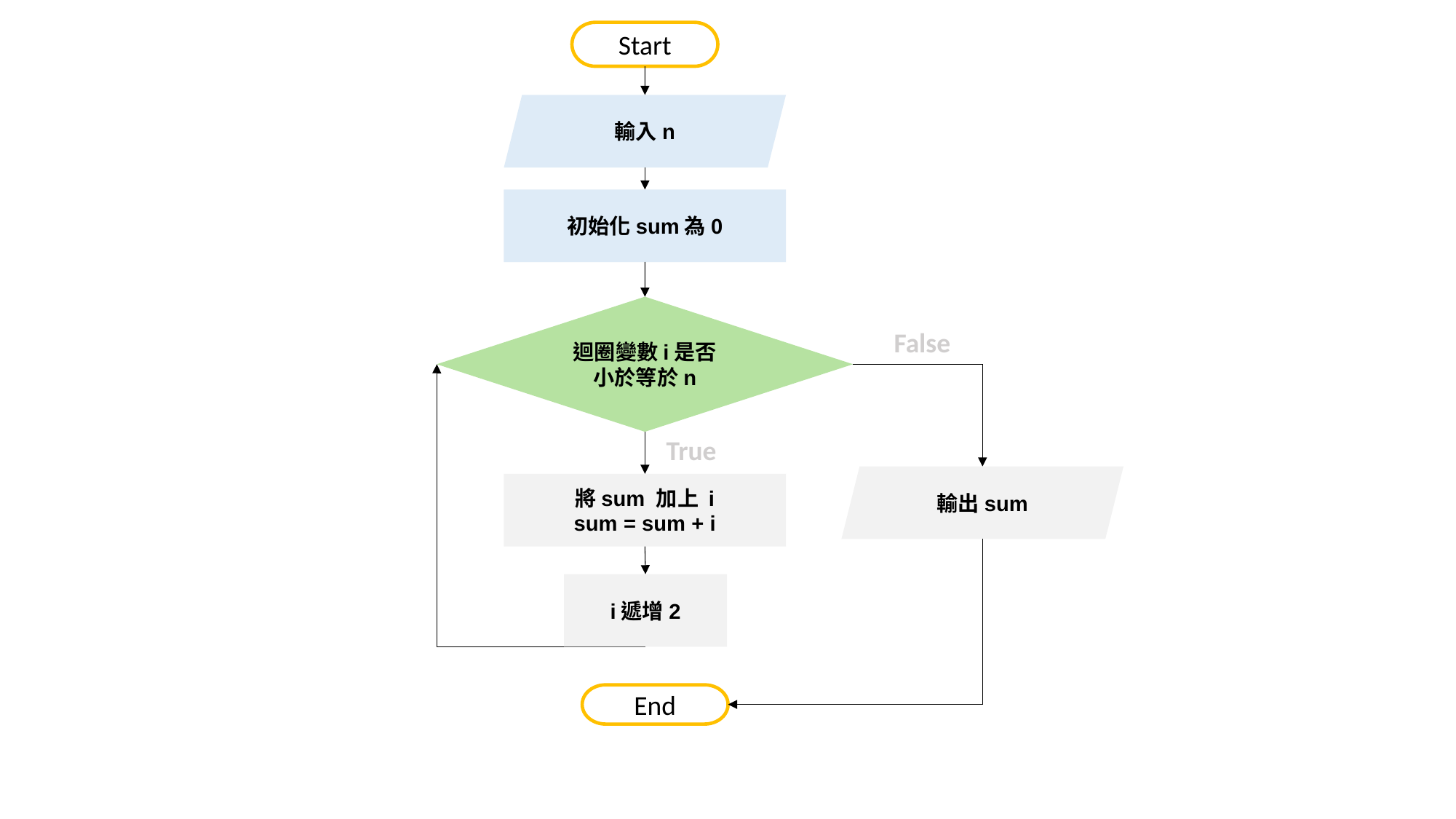

Start
輸入n
初始化sum為0
迴圈變數i是否
小於等於n
False
True
輸出sum
將sum 加上 i
sum = sum + i
i遞增2
End